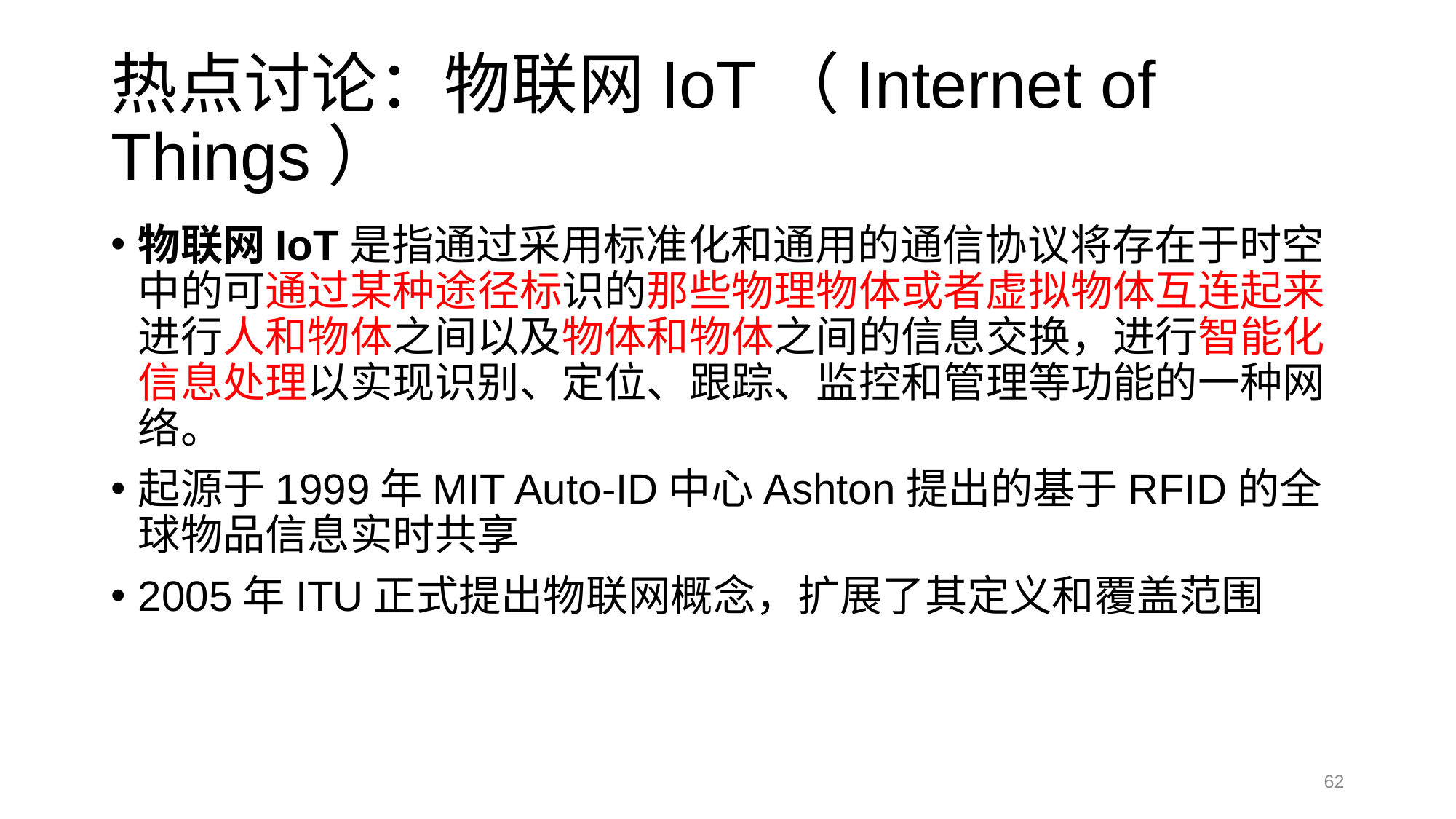

# 热点讨论：物联网IoT（Internet of Things）
物联网IoT是指通过采用标准化和通用的通信协议将存在于时空中的可通过某种途径标识的那些物理物体或者虚拟物体互连起来进行人和物体之间以及物体和物体之间的信息交换，进行智能化信息处理以实现识别、定位、跟踪、监控和管理等功能的一种网络。
起源于1999年MIT Auto-ID中心Ashton提出的基于RFID的全球物品信息实时共享
2005年ITU正式提出物联网概念，扩展了其定义和覆盖范围

62